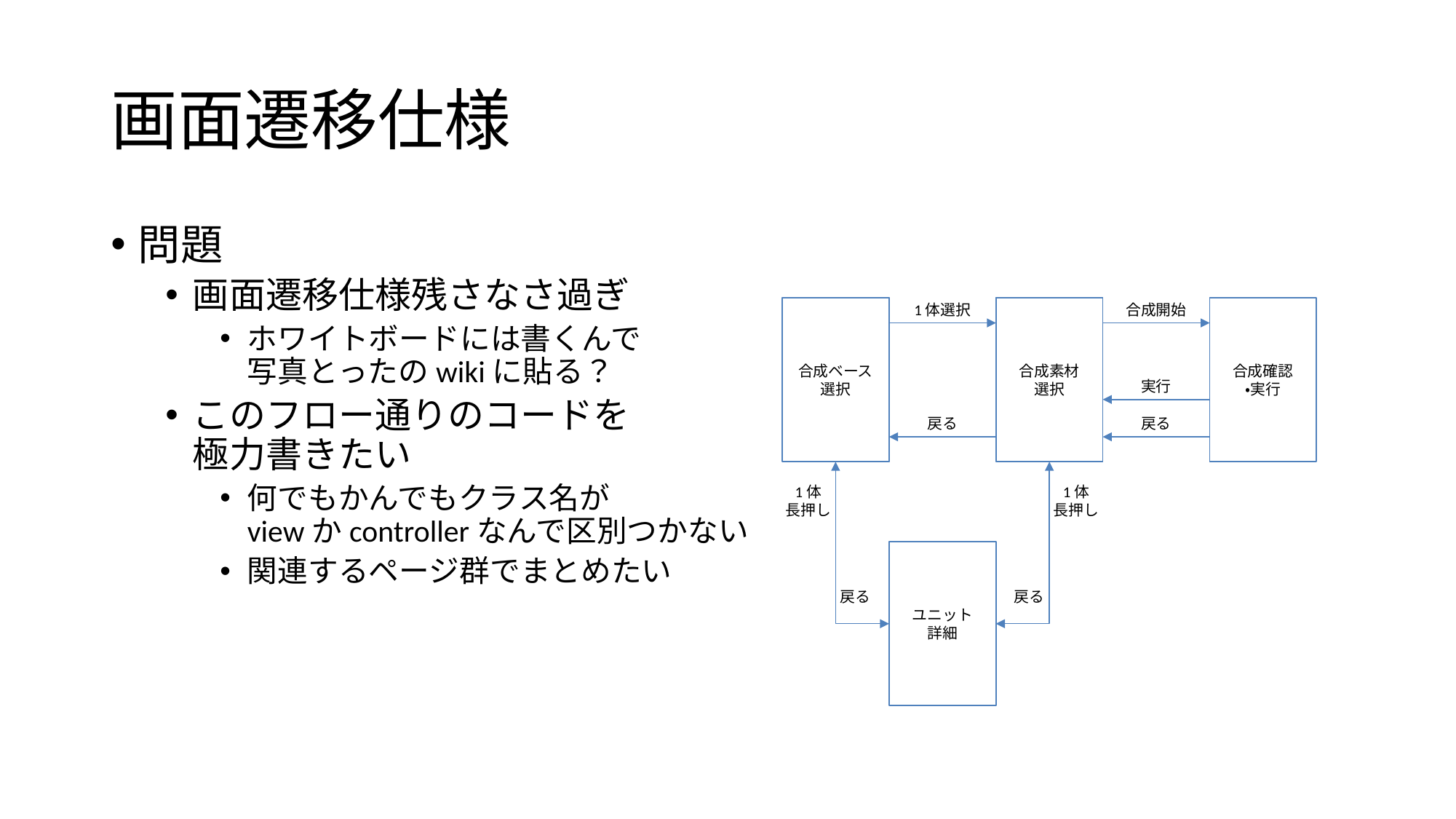

# 画面遷移仕様
問題
画面遷移仕様残さなさ過ぎ
ホワイトボードには書くんで
写真とったのwikiに貼る？
このフロー通りのコードを
極力書きたい
何でもかんでもクラス名が
viewかcontrollerなんで区別つかない
関連するページ群でまとめたい
1体選択
合成開始

合成ベース
選択
合成素材
選択
合成確認
・実行
実行

戻る
戻る

1体
長押し
1体
長押し
ユニット
詳細
戻る
戻る